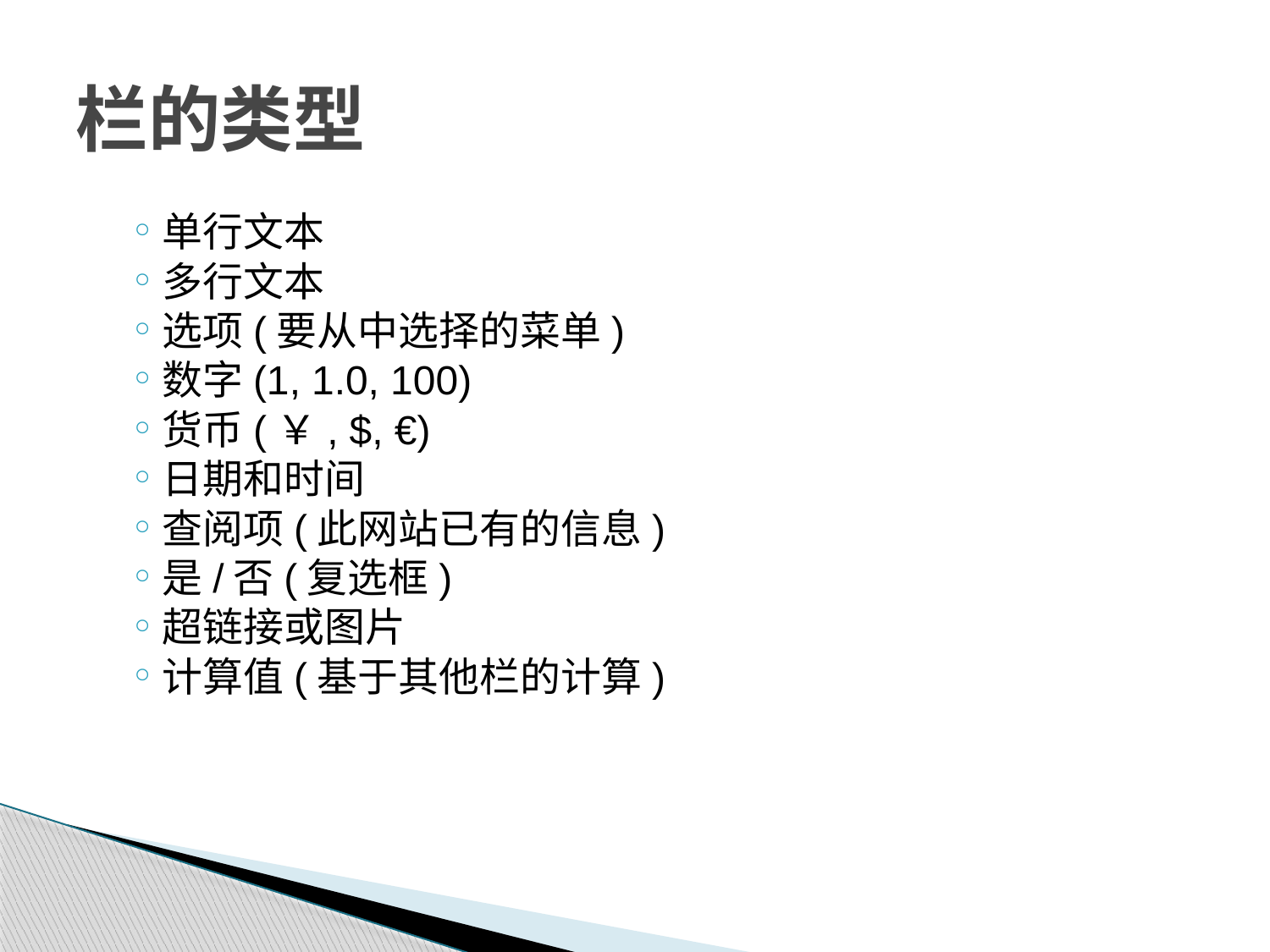

# 栏的类型
单行文本
多行文本
选项(要从中选择的菜单)
数字(1, 1.0, 100)
货币(￥, $, €)
日期和时间
查阅项(此网站已有的信息)
是/否(复选框)
超链接或图片
计算值(基于其他栏的计算)